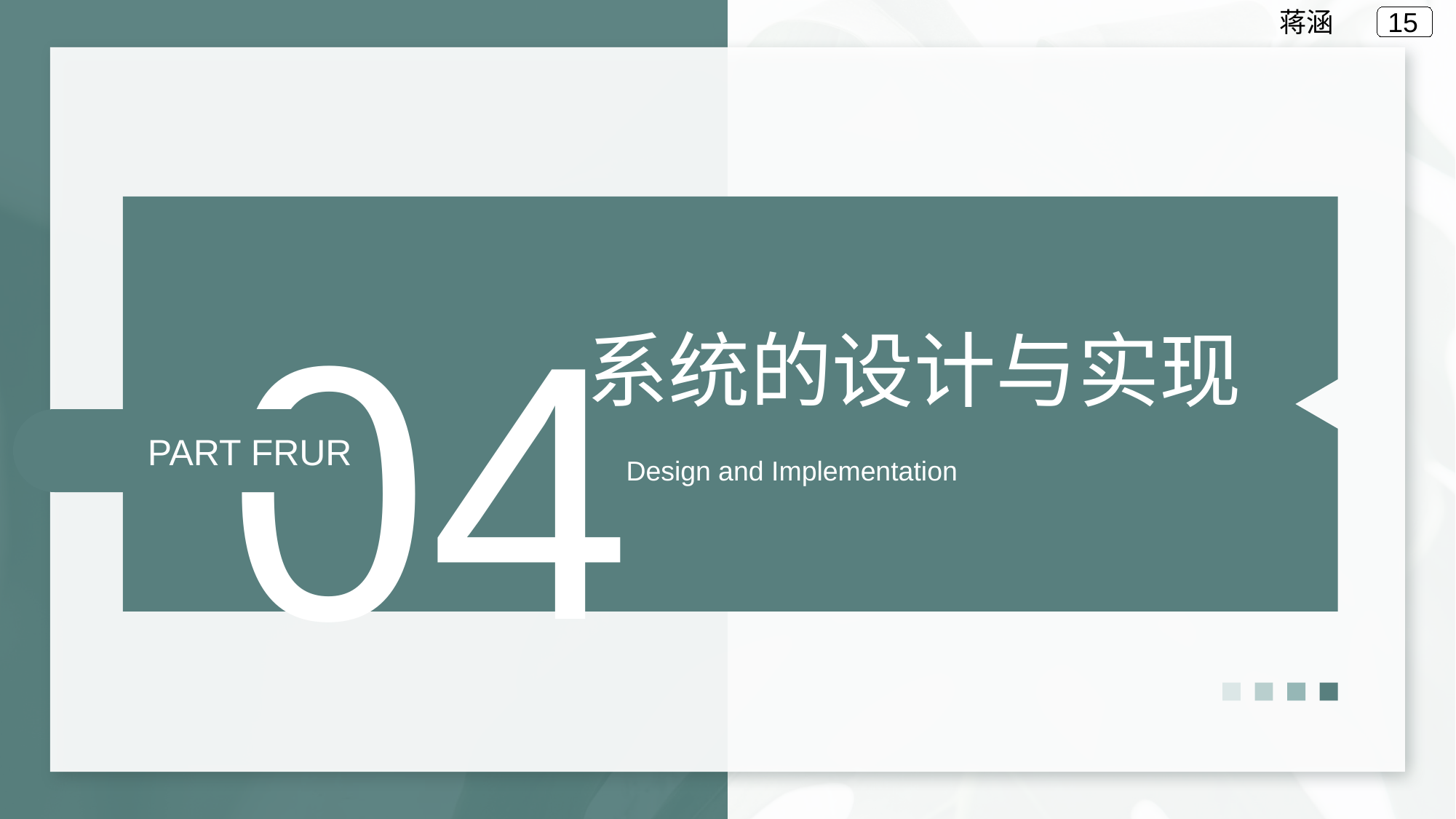

蒋涵
04
系统的设计与实现
Design and Implementation

PART FRUR